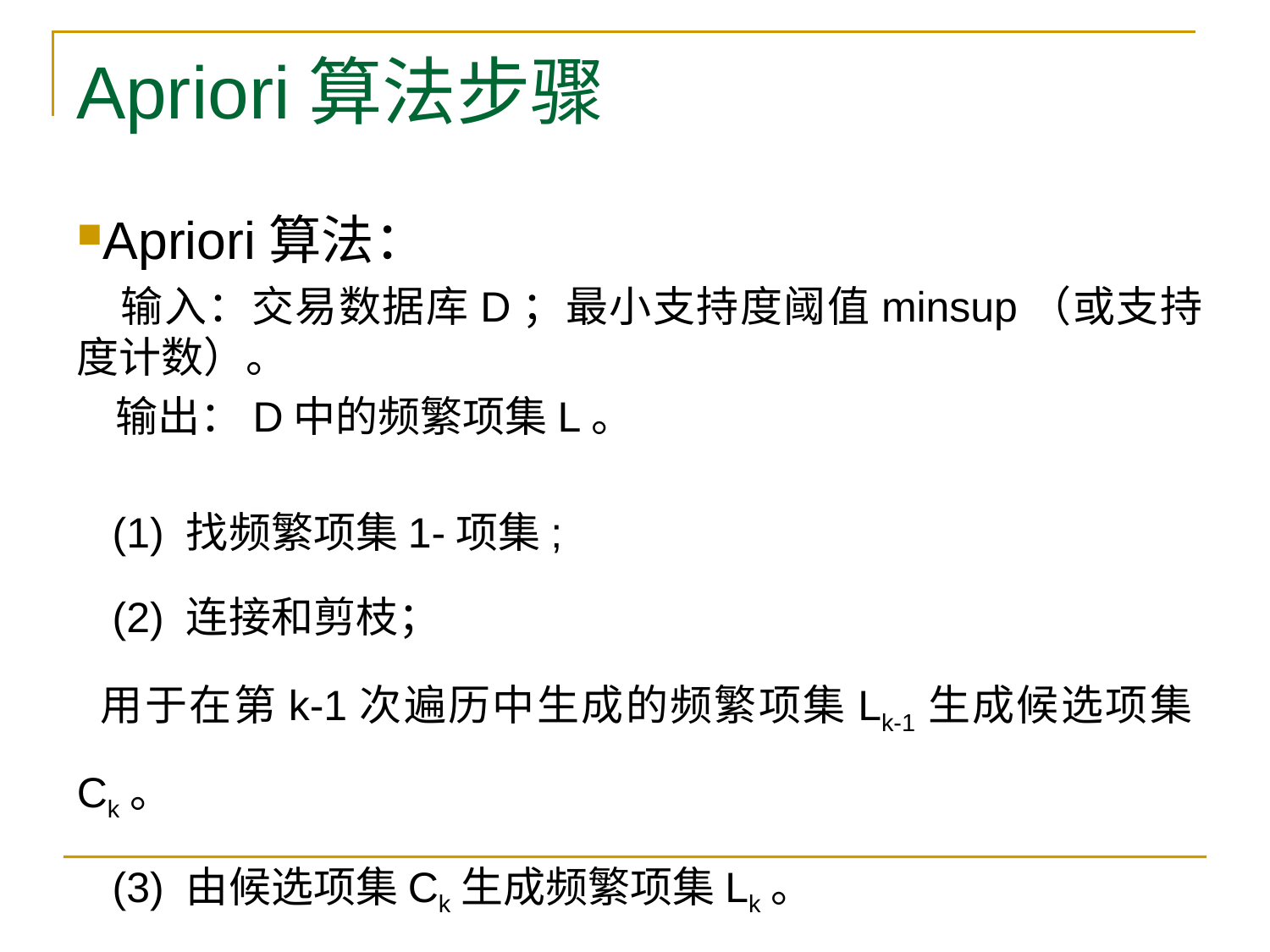

# Apriori算法步骤

Apriori算法：
   输入：交易数据库D；最小支持度阈值minsup（或支持度计数）。
   输出：D中的频繁项集L。

   (1) 找频繁项集1-项集;
   (2) 连接和剪枝；
 用于在第k-1次遍历中生成的频繁项集Lk-1生成候选项集Ck。
   (3) 由候选项集Ck生成频繁项集Lk。